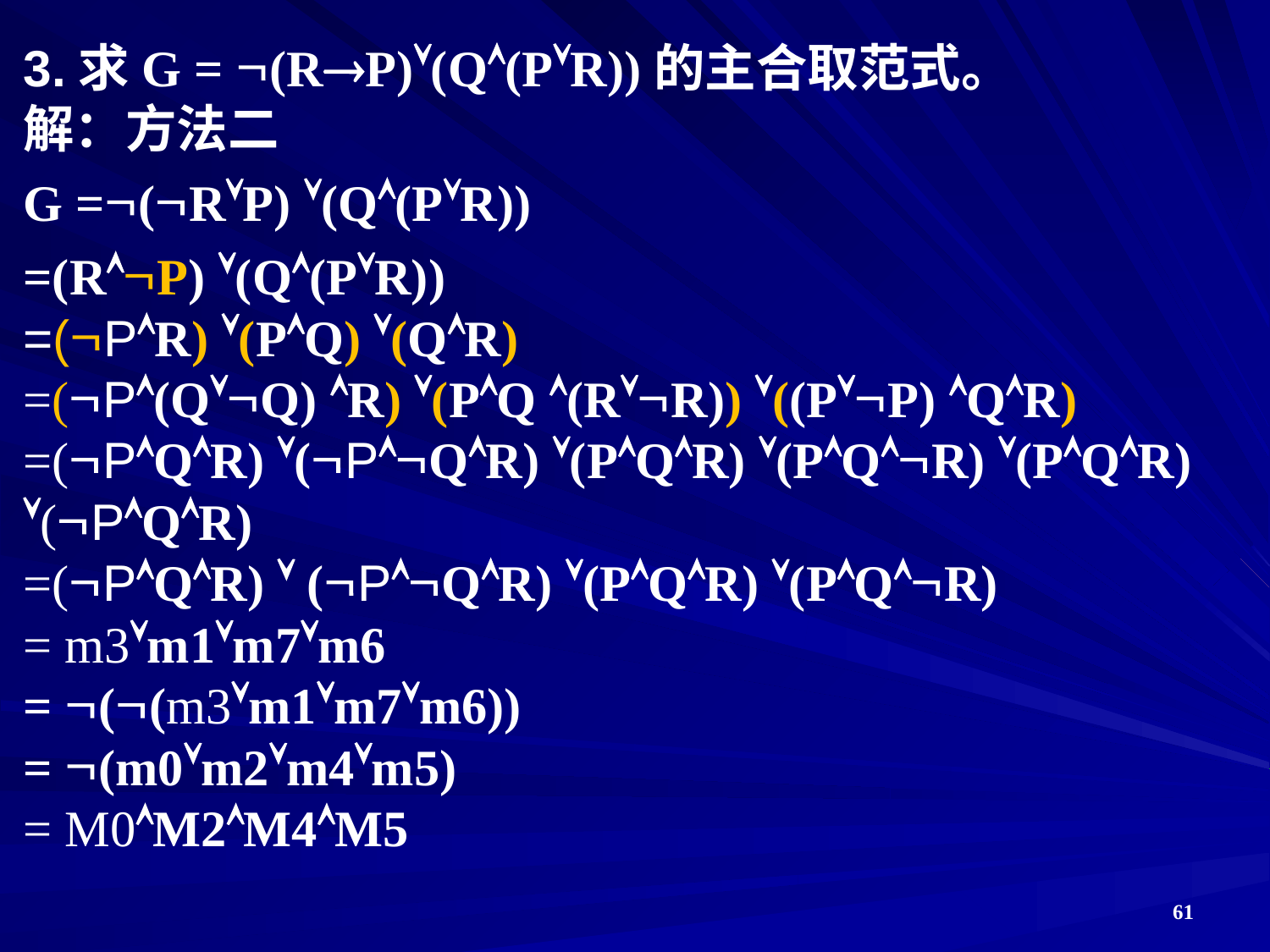

3.求G = ¬(R→P)∨(Q∧(P∨R))的主合取范式。
解：方法二
G =¬(¬R∨P) ∨(Q∧(P∨R))
=(R∧¬P) ∨(Q∧(P∨R))
=(¬P∧R) ∨(P∧Q) ∨(Q∧R)
=(¬P∧(Q∨¬Q) ∧R) ∨(P∧Q ∧(R∨¬R)) ∨((P∨¬P) ∧Q∧R)
=(¬P∧Q∧R) ∨(¬P∧¬Q∧R) ∨(P∧Q∧R) ∨(P∧Q∧¬R) ∨(P∧Q∧R) ∨(¬P∧Q∧R)
=(¬P∧Q∧R) ∨ (¬P∧¬Q∧R) ∨(P∧Q∧R) ∨(P∧Q∧¬R)
= m3∨m1∨m7∨m6
= ¬(¬(m3∨m1∨m7∨m6))
= ¬(m0∨m2∨m4∨m5)
= M0∧M2∧M4∧M5
61